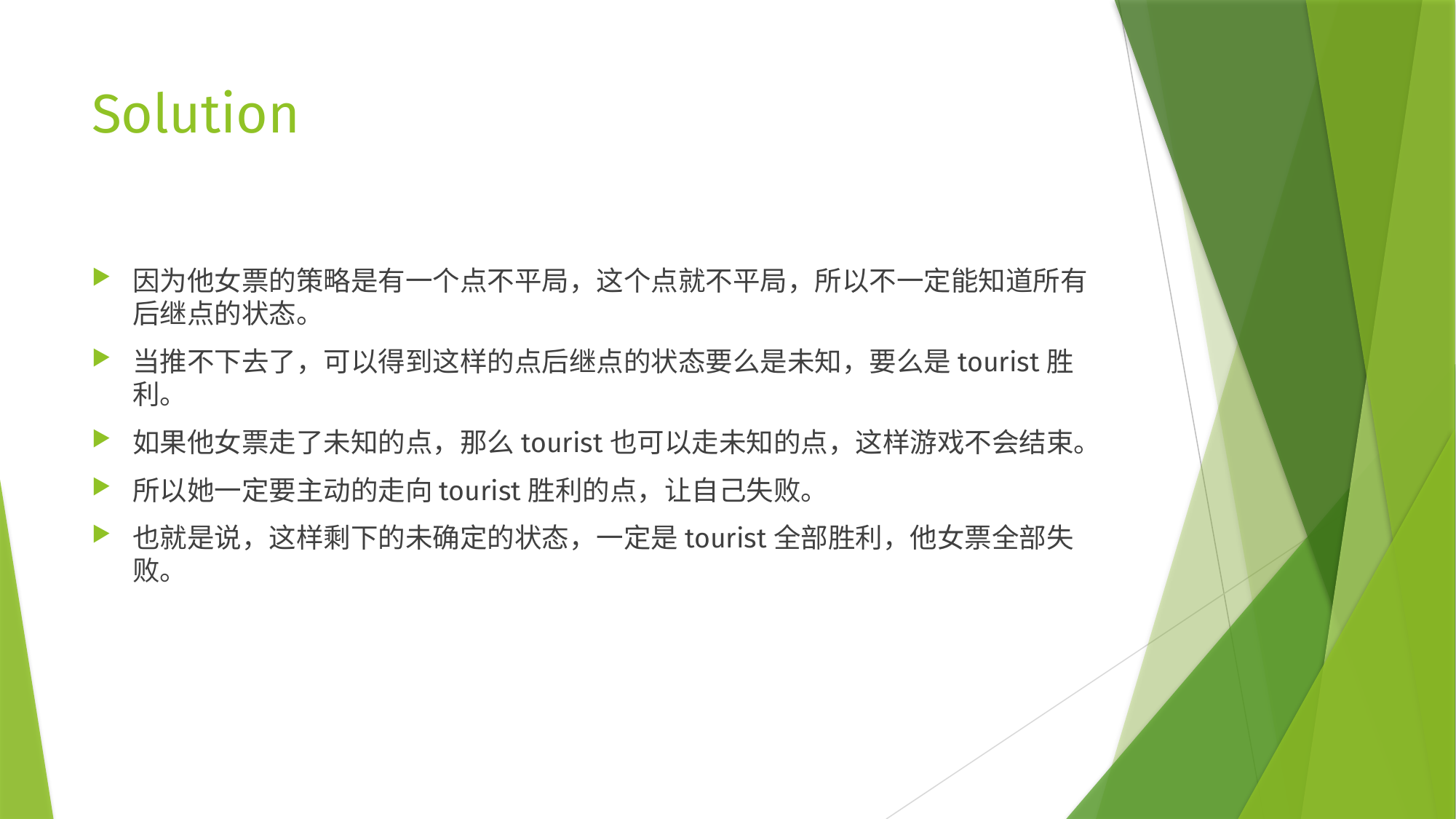

# Solution
因为他女票的策略是有一个点不平局，这个点就不平局，所以不一定能知道所有后继点的状态。
当推不下去了，可以得到这样的点后继点的状态要么是未知，要么是tourist胜利。
如果他女票走了未知的点，那么tourist也可以走未知的点，这样游戏不会结束。
所以她一定要主动的走向tourist胜利的点，让自己失败。
也就是说，这样剩下的未确定的状态，一定是tourist全部胜利，他女票全部失败。